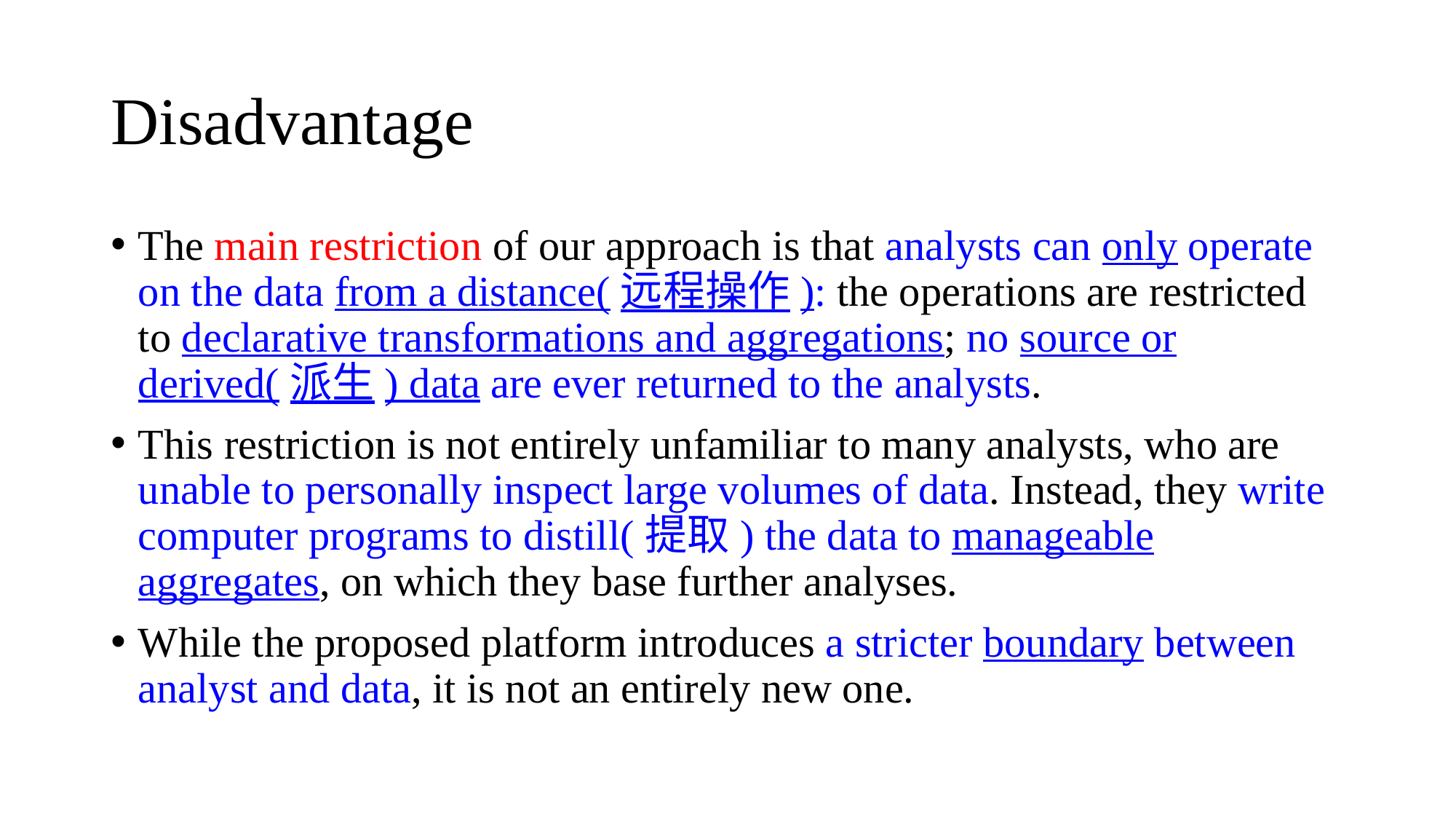

# Disadvantage
The main restriction of our approach is that analysts can only operate on the data from a distance(远程操作): the operations are restricted to declarative transformations and aggregations; no source or derived(派生) data are ever returned to the analysts.
This restriction is not entirely unfamiliar to many analysts, who are unable to personally inspect large volumes of data. Instead, they write computer programs to distill(提取) the data to manageable aggregates, on which they base further analyses.
While the proposed platform introduces a stricter boundary between analyst and data, it is not an entirely new one.